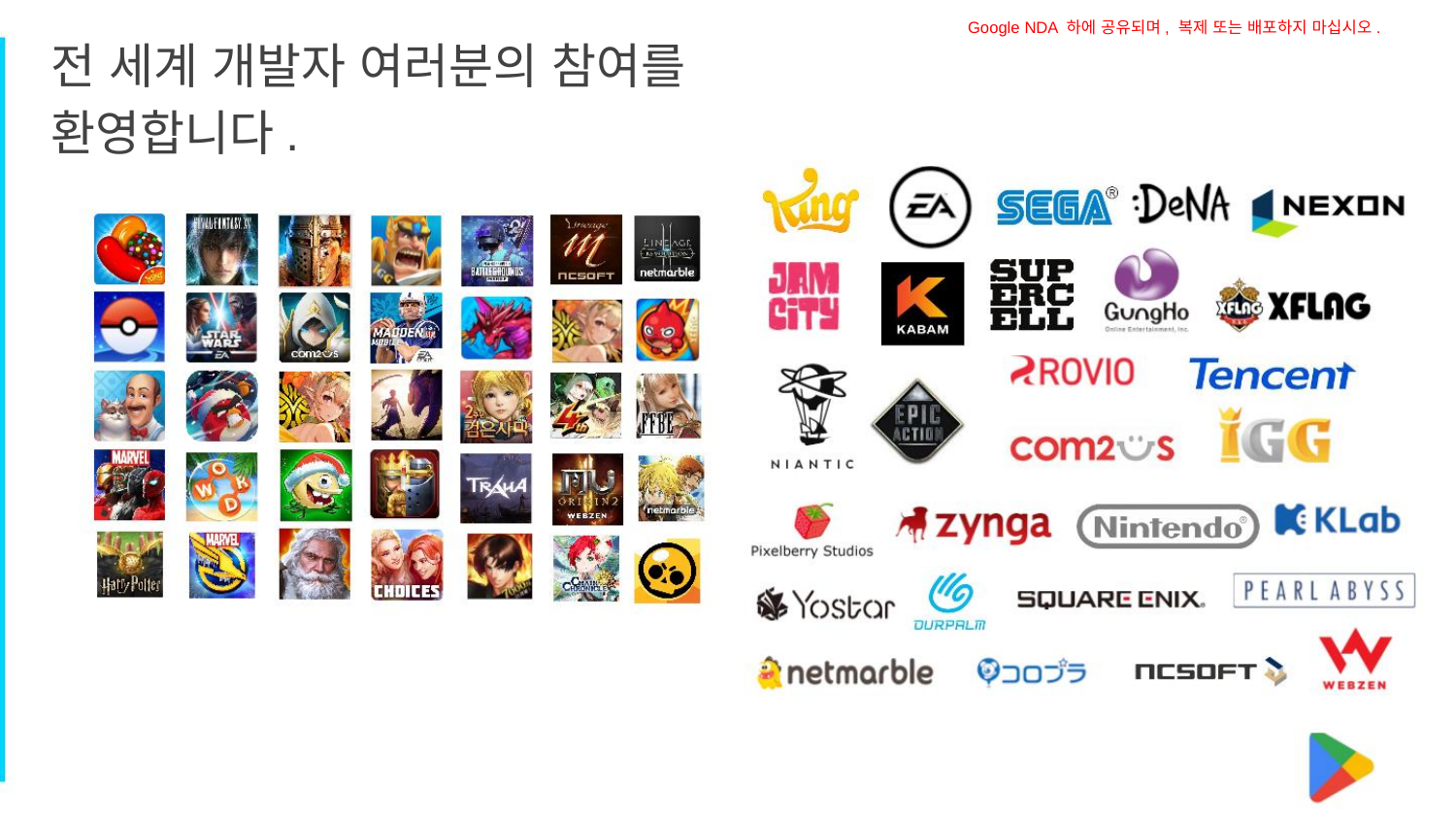

Google NDA 하에 공유되며, 복제 또는 배포하지 마십시오.
전 세계 개발자 여러분의 참여를 환영합니다.